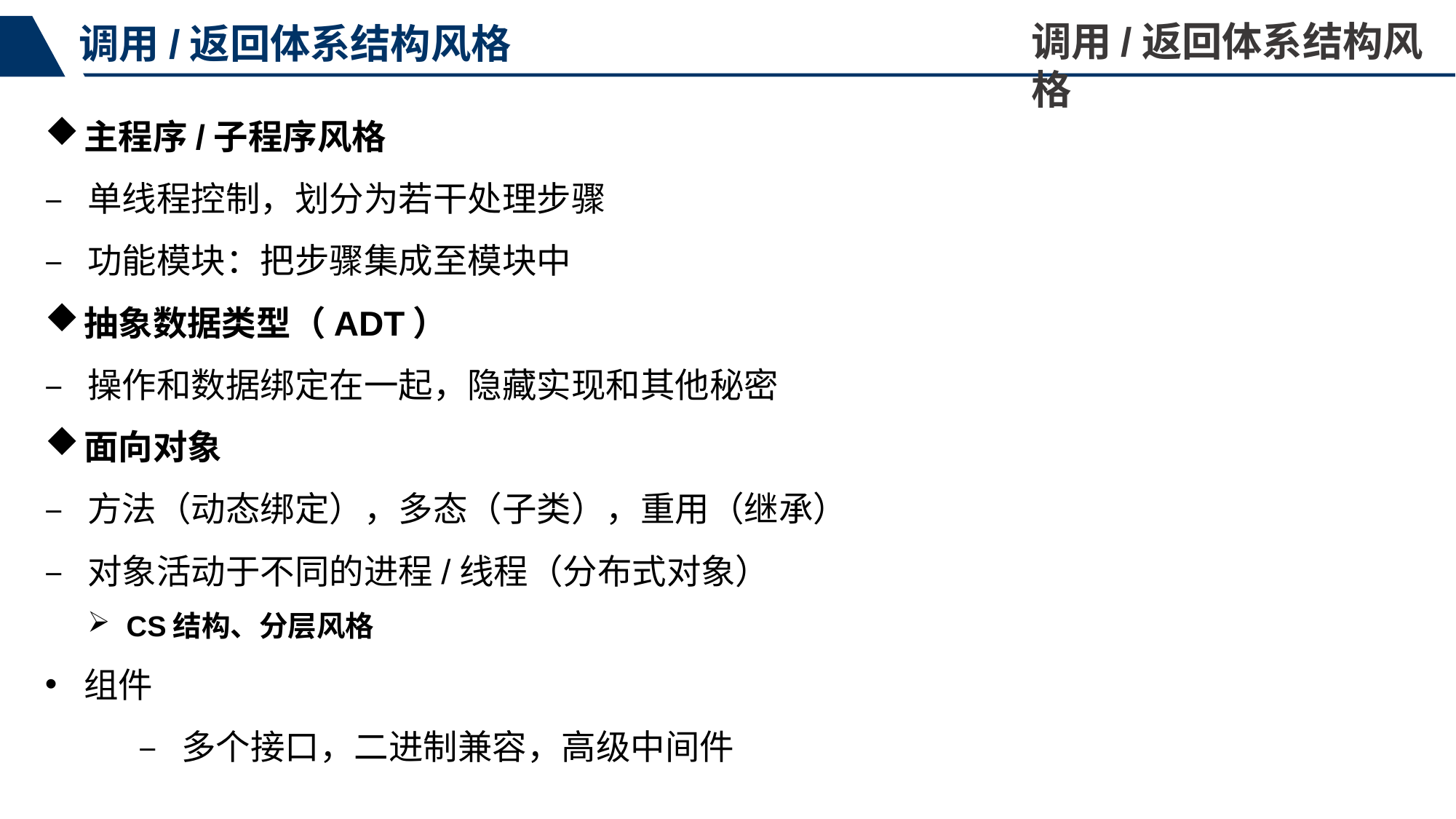

调用/返回体系结构风格

调用/返回体系结构风格

主程序/子程序风格
–  单线程控制，划分为若干处理步骤
–  功能模块：把步骤集成至模块中
抽象数据类型（ADT）
–  操作和数据绑定在一起，隐藏实现和其他秘密
面向对象
–  方法（动态绑定），多态（子类），重用（继承）
–  对象活动于不同的进程/线程（分布式对象）
CS结构、分层风格
组件
            –  多个接口，二进制兼容，高级中间件